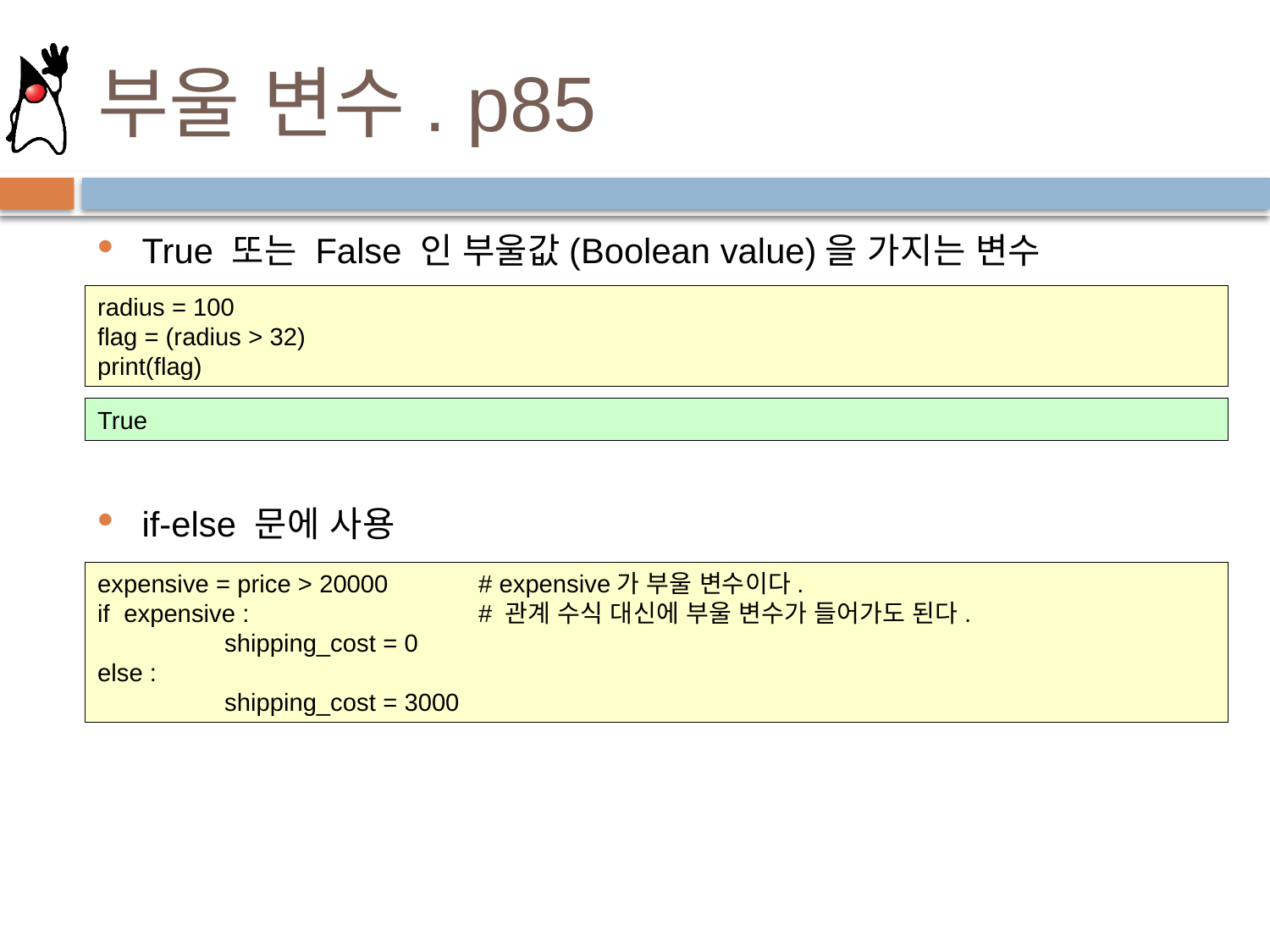

# 부울 변수. p85
True 또는 False 인 부울값(Boolean value)을 가지는 변수

if-else 문에 사용
radius = 100
flag = (radius > 32)
print(flag)
True
expensive = price > 20000 	# expensive가 부울 변수이다.
if  expensive :		# 관계 수식 대신에 부울 변수가 들어가도 된다.
	shipping_cost = 0
else :
	shipping_cost = 3000